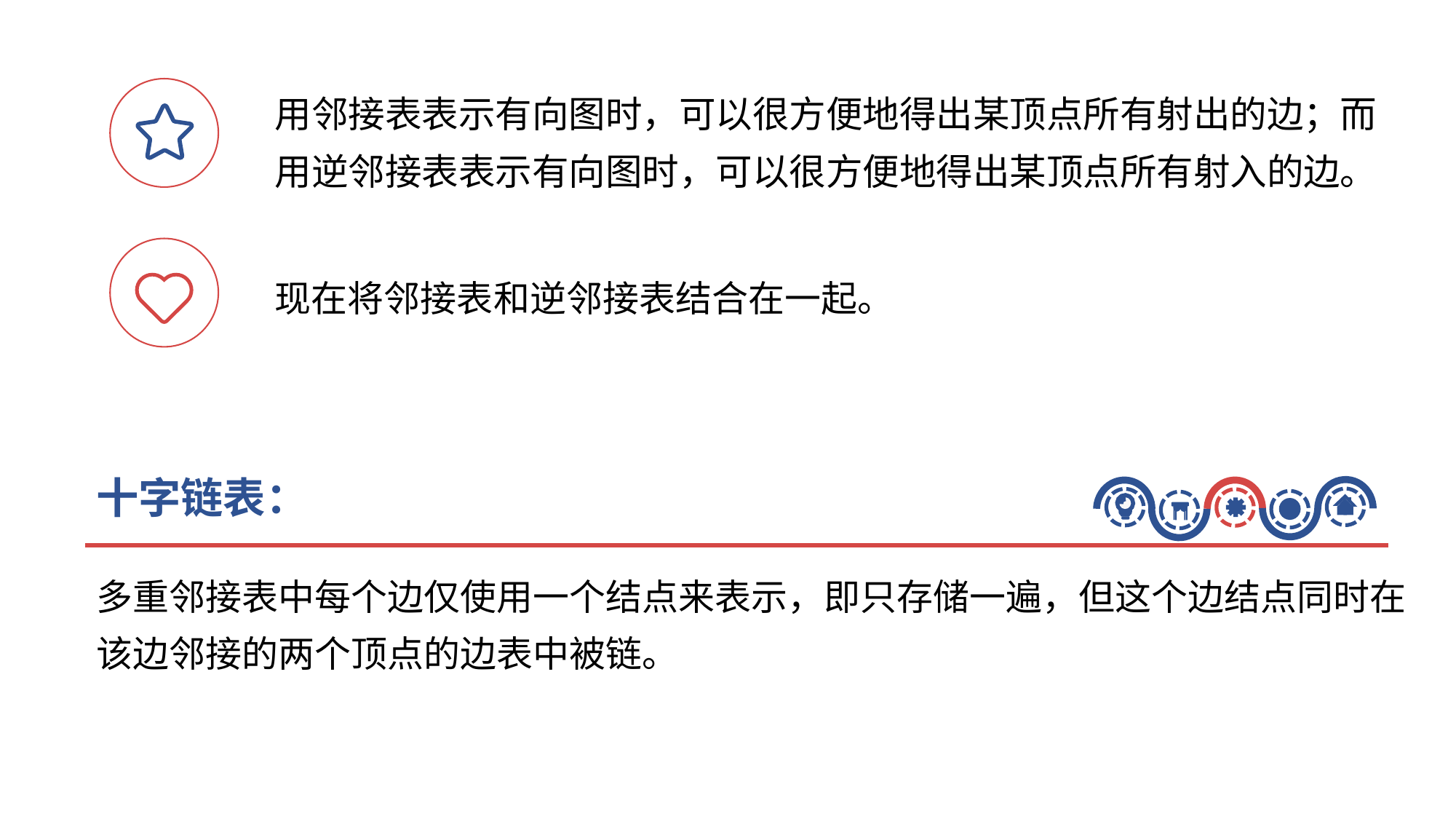

用邻接表表示有向图时，可以很方便地得出某顶点所有射出的边；而用逆邻接表表示有向图时，可以很方便地得出某顶点所有射入的边。

现在将邻接表和逆邻接表结合在一起。
十字链表：

多重邻接表中每个边仅使用一个结点来表示，即只存储一遍，但这个边结点同时在该边邻接的两个顶点的边表中被链。